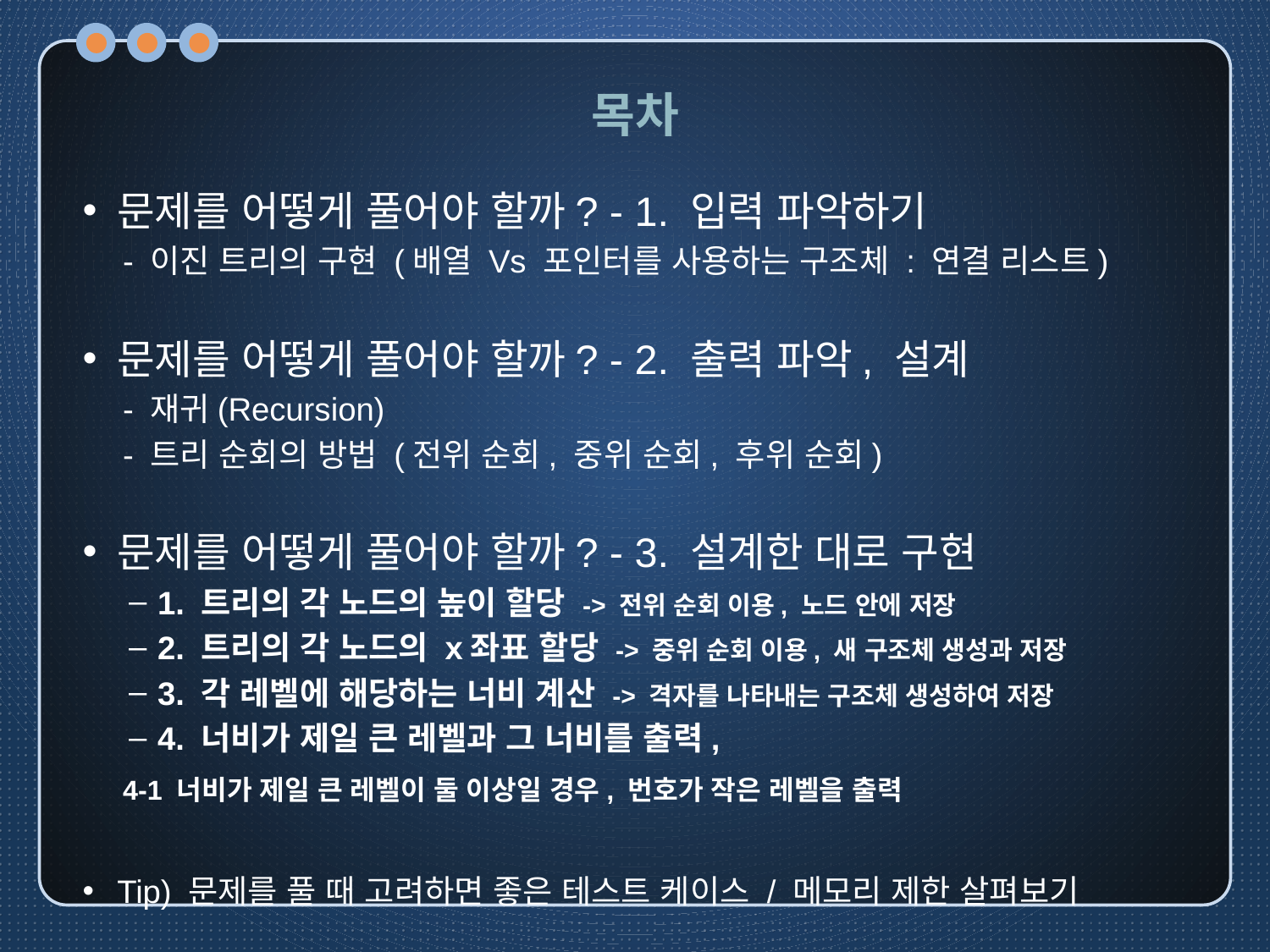

# 목차
문제를 어떻게 풀어야 할까? - 1. 입력 파악하기
- 이진 트리의 구현 (배열 Vs 포인터를 사용하는 구조체 : 연결 리스트)

문제를 어떻게 풀어야 할까? - 2. 출력 파악, 설계
- 재귀(Recursion)
- 트리 순회의 방법 (전위 순회, 중위 순회, 후위 순회)

문제를 어떻게 풀어야 할까? - 3. 설계한 대로 구현
1. 트리의 각 노드의 높이 할당 -> 전위 순회 이용, 노드 안에 저장
2. 트리의 각 노드의 x좌표 할당 -> 중위 순회 이용, 새 구조체 생성과 저장
3. 각 레벨에 해당하는 너비 계산 -> 격자를 나타내는 구조체 생성하여 저장
4. 너비가 제일 큰 레벨과 그 너비를 출력,
	4-1 너비가 제일 큰 레벨이 둘 이상일 경우, 번호가 작은 레벨을 출력

Tip) 문제를 풀 때 고려하면 좋은 테스트 케이스 / 메모리 제한 살펴보기